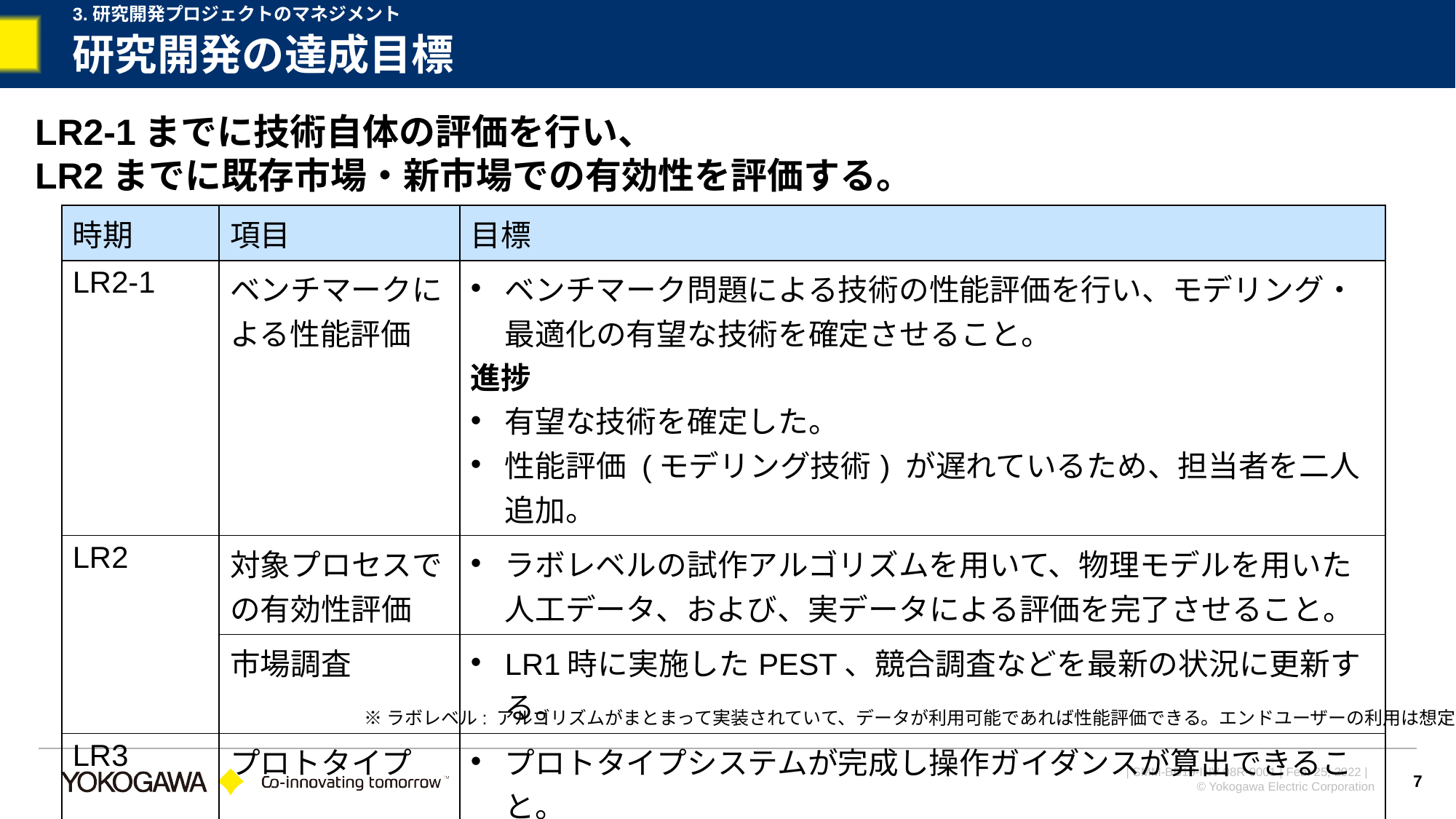

3.研究開発プロジェクトのマネジメント

# 研究開発の達成目標
LR2-1までに技術自体の評価を行い、
LR2までに既存市場・新市場での有効性を評価する。
| 時期 | 項目 | 目標 |
| --- | --- | --- |
| LR2-1 | ベンチマークによる性能評価 | ベンチマーク問題による技術の性能評価を行い、モデリング・最適化の有望な技術を確定させること。 進捗 有望な技術を確定した。 性能評価 (モデリング技術) が遅れているため、担当者を二人追加。 |
| LR2 | 対象プロセスでの有効性評価 | ラボレベルの試作アルゴリズムを用いて、物理モデルを用いた人工データ、および、実データによる評価を完了させること。 |
|  | 市場調査 | LR1時に実施したPEST、競合調査などを最新の状況に更新する。 |
| LR3 | プロトタイプ | プロトタイプシステムが完成し操作ガイダンスが算出できること。 Exit先プロダクトで利用可能な形でモデルと最適化エンジンを提供できること。 |
※ラボレベル: アルゴリズムがまとまって実装されていて、データが利用可能であれば性能評価できる。エンドユーザーの利用は想定せず。
7